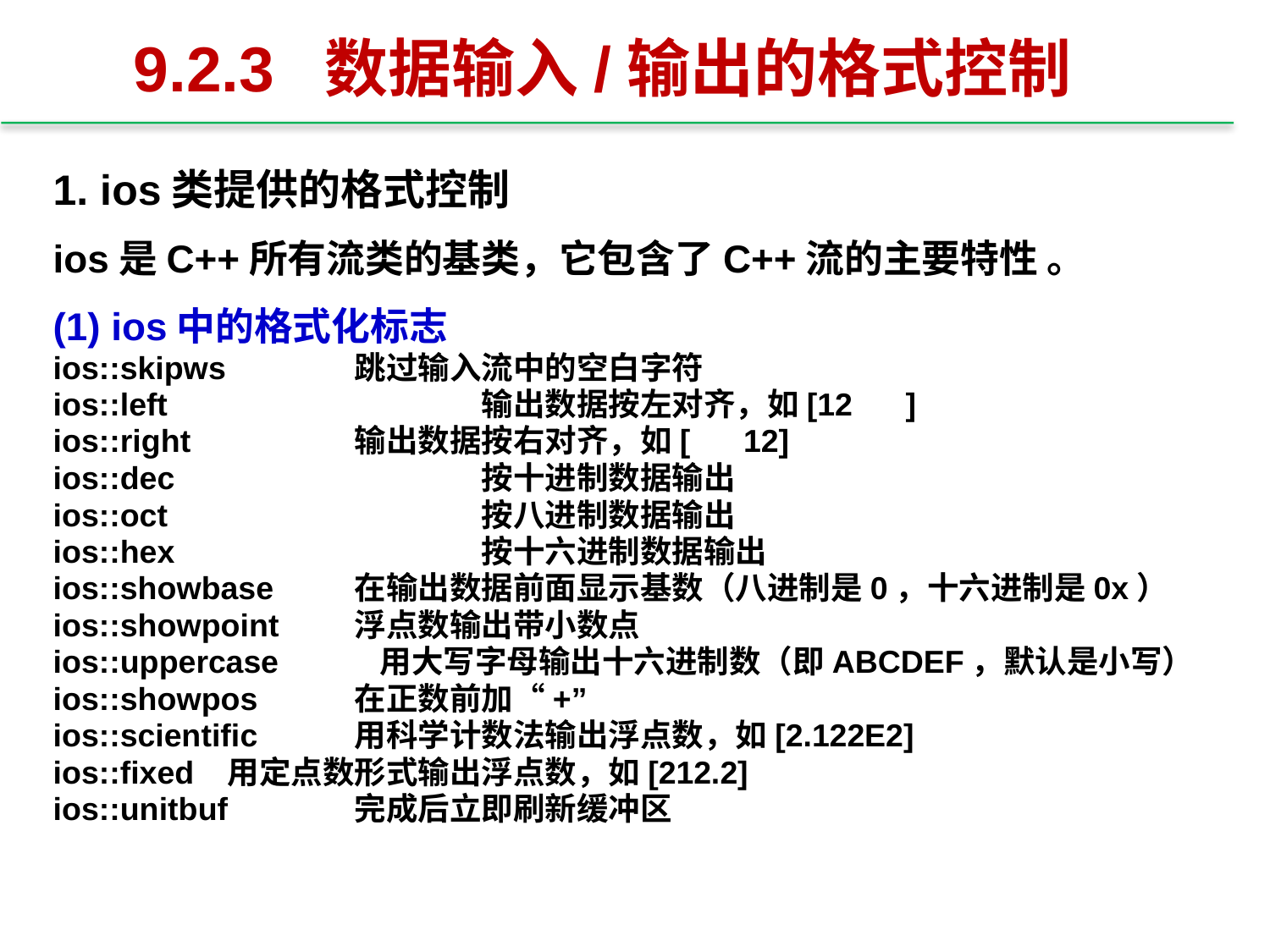

# 9.2.3  数据输入/输出的格式控制
1. ios类提供的格式控制
ios是C++所有流类的基类，它包含了C++流的主要特性 。
(1) ios中的格式化标志
ios::skipws		跳过输入流中的空白字符
ios::left			输出数据按左对齐，如[12      ]
ios::right		输出数据按右对齐，如[      12]
ios::dec			按十进制数据输出
ios::oct			按八进制数据输出
ios::hex			按十六进制数据输出
ios::showbase	在输出数据前面显示基数（八进制是0，十六进制是0x）
ios::showpoint	浮点数输出带小数点
ios::uppercase	  用大写字母输出十六进制数（即ABCDEF，默认是小写）
ios::showpos	在正数前加“+”
ios::scientific	用科学计数法输出浮点数，如[2.122E2]
ios::fixed	用定点数形式输出浮点数，如[212.2]
ios::unitbuf	完成后立即刷新缓冲区